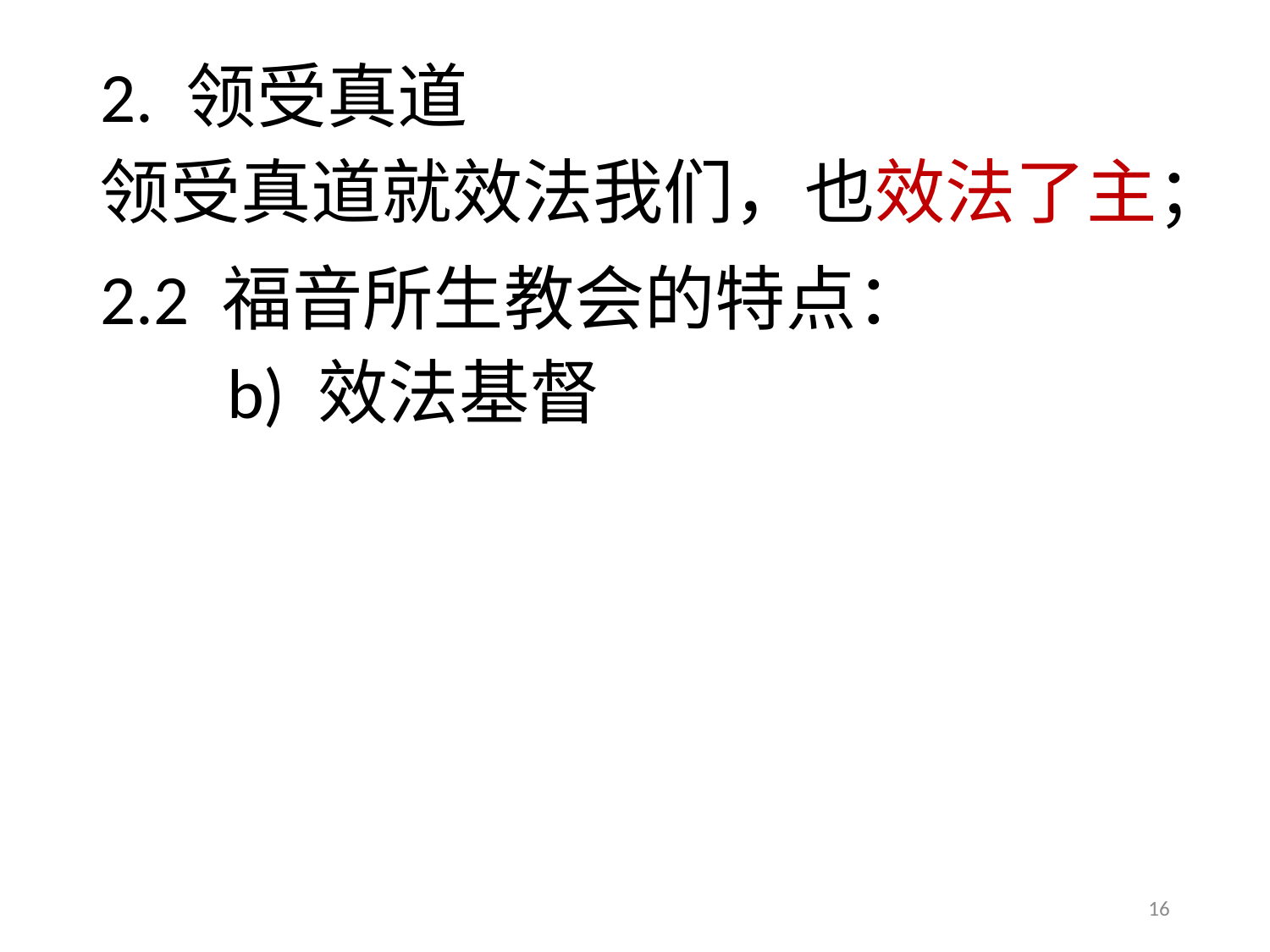

# 2. 领受真道
领受真道就效法我们，也效法了主；

2.2 福音所生教会的特点：
	b) 效法基督
16